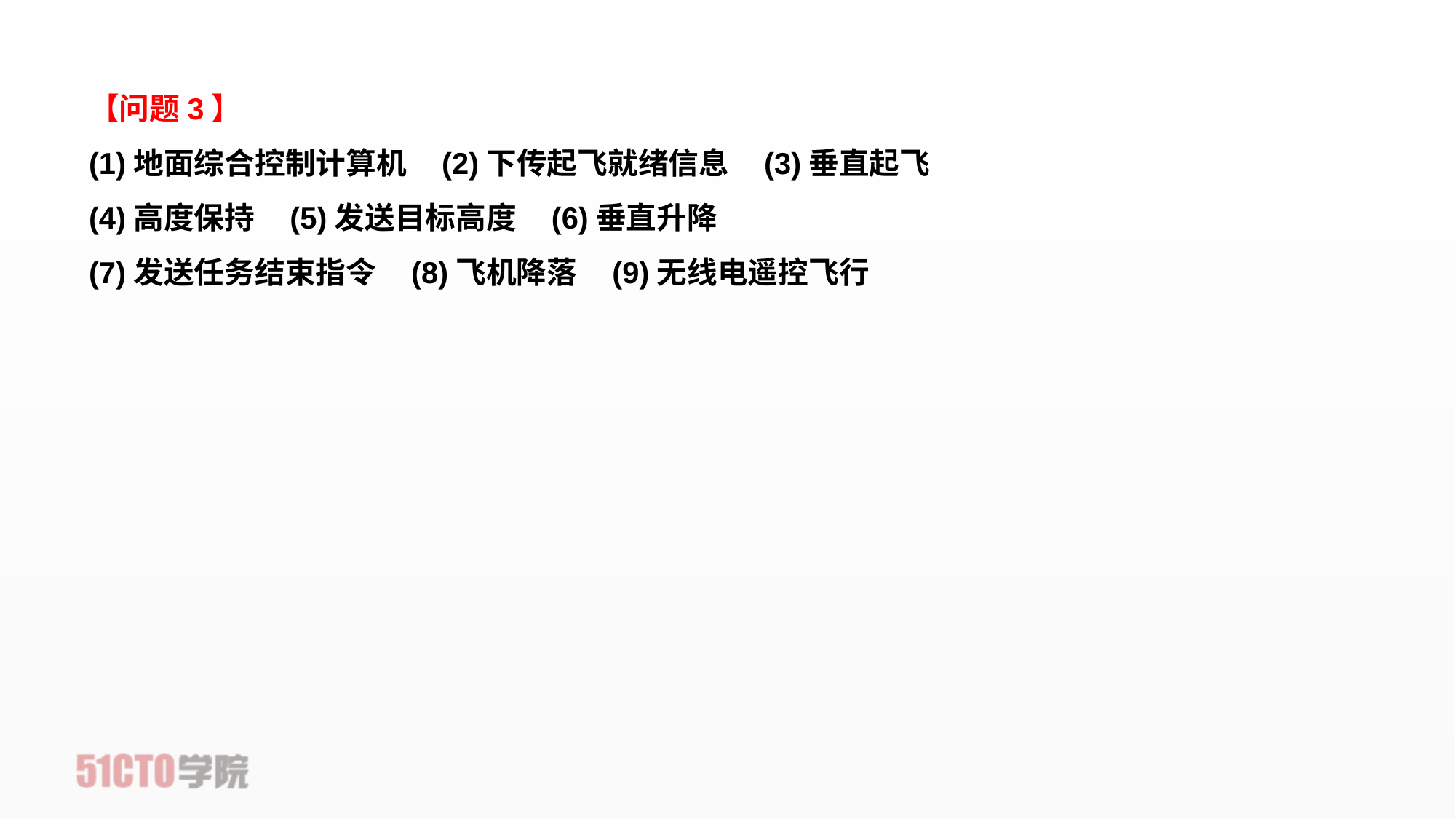

【问题3】
(1)地面综合控制计算机    (2)下传起飞就绪信息    (3)垂直起飞
(4)高度保持    (5)发送目标高度    (6)垂直升降
(7)发送任务结束指令    (8)飞机降落    (9)无线电遥控飞行